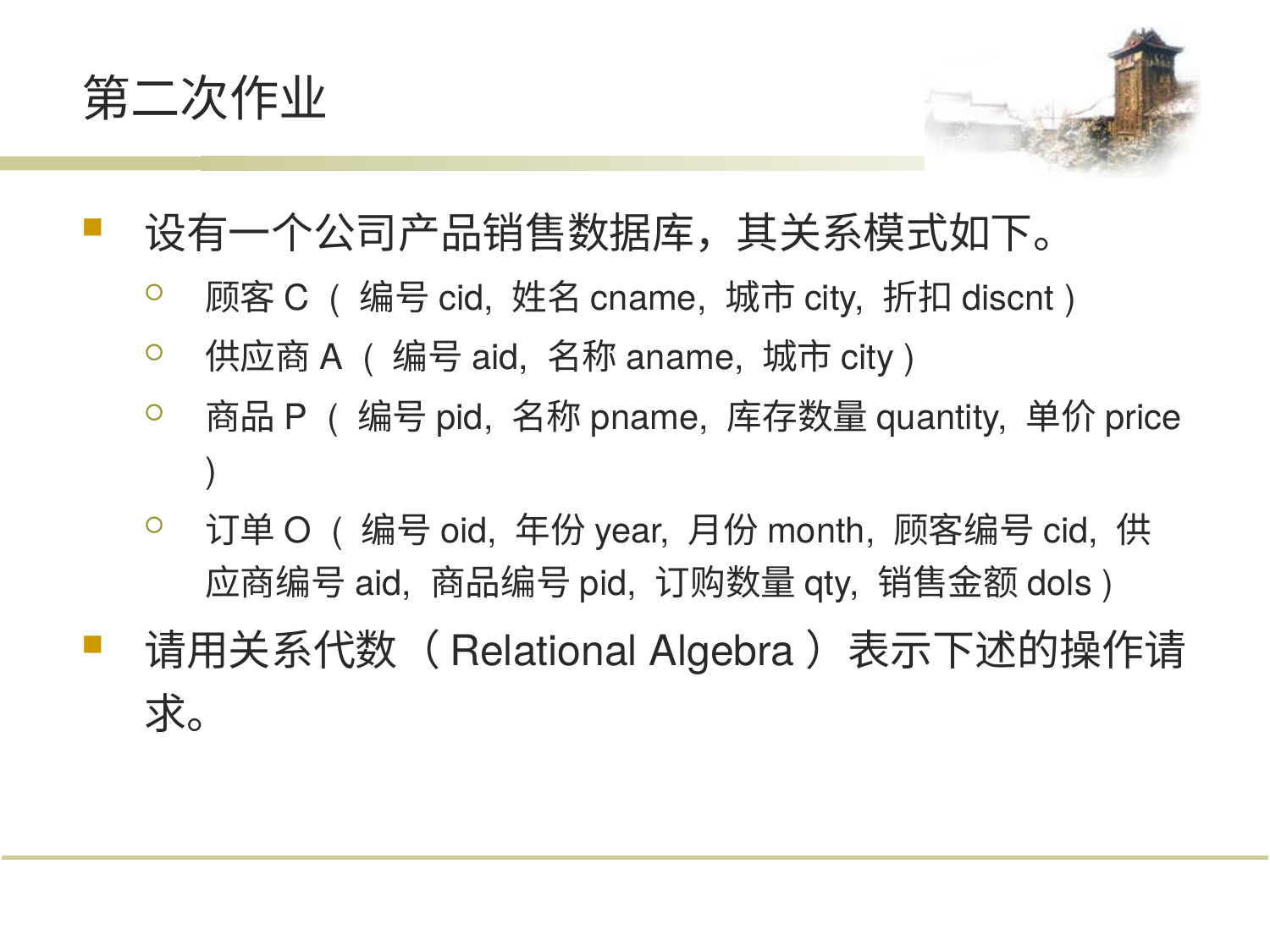

# 第二次作业
设有一个公司产品销售数据库，其关系模式如下。
顾客C  ( 编号cid, 姓名cname, 城市city, 折扣discnt )
供应商A  ( 编号aid, 名称aname, 城市city )
商品P  ( 编号pid, 名称pname, 库存数量quantity, 单价price )
订单O  ( 编号oid, 年份year, 月份month, 顾客编号cid, 供应商编号aid, 商品编号pid, 订购数量qty, 销售金额dols )
请用关系代数（Relational Algebra）表示下述的操作请求。